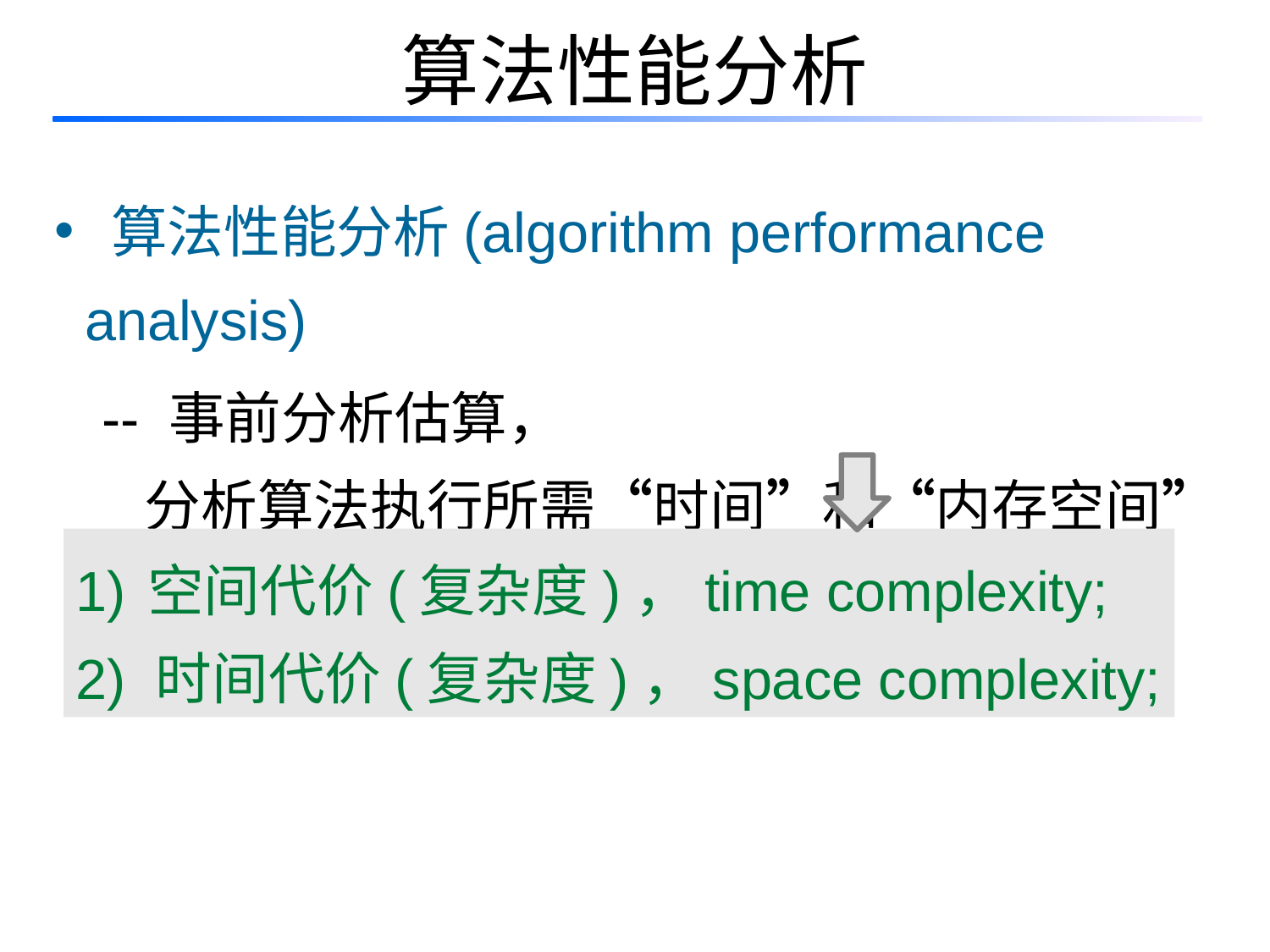

# 算法性能分析

 算法性能分析(algorithm performance analysis)
   -- 事前分析估算，
      分析算法执行所需“时间”和“内存空间”

空间代价(复杂度)，time complexity;
2) 时间代价(复杂度)，space complexity;